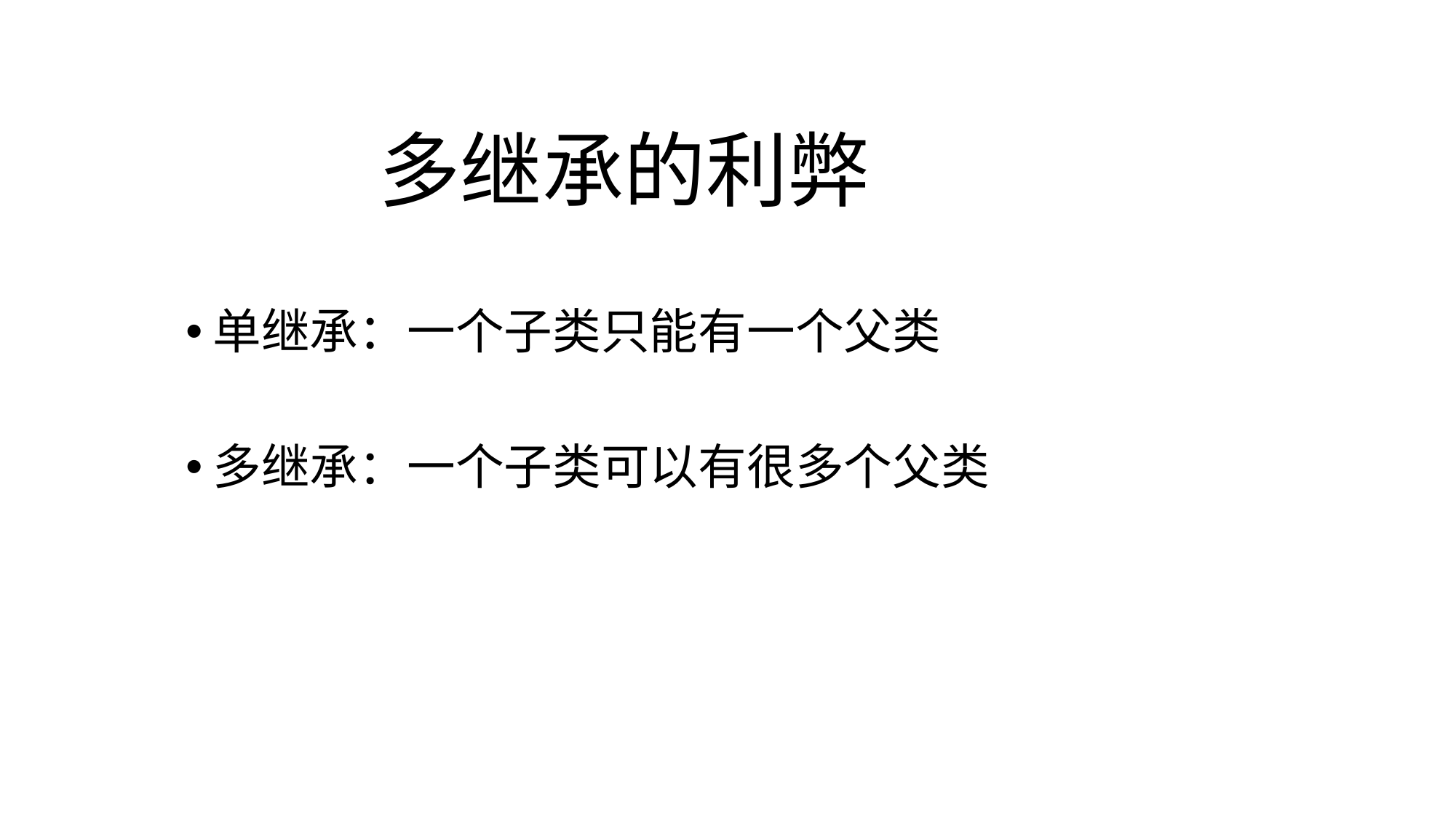

# 多继承的利弊
单继承：一个子类只能有一个父类

多继承：一个子类可以有很多个父类